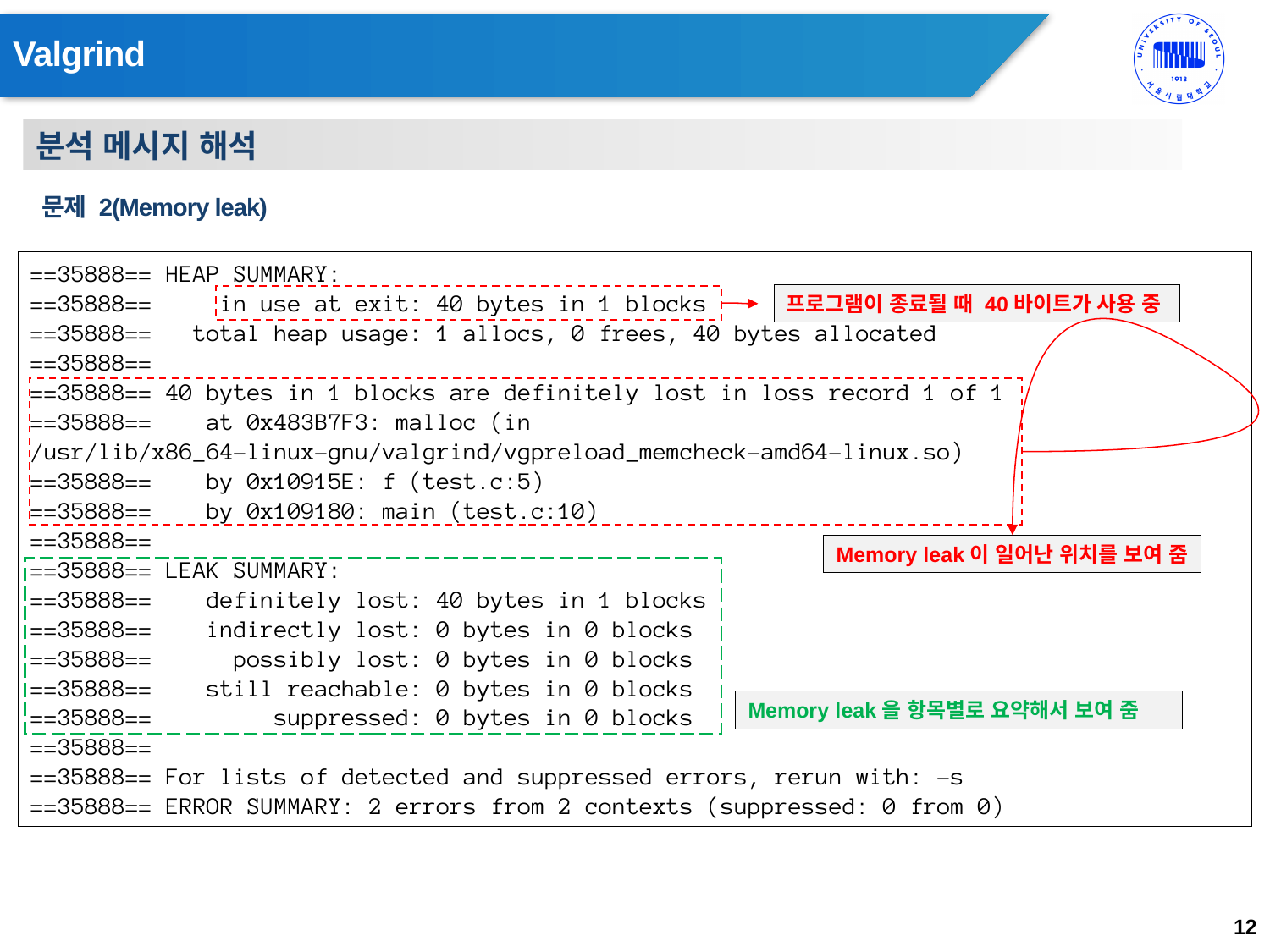

# Valgrind
분석 메시지 해석
문제 2(Memory leak)
==35888== HEAP SUMMARY:
==35888==     in use at exit: 40 bytes in 1 blocks
==35888==   total heap usage: 1 allocs, 0 frees, 40 bytes allocated
==35888==
==35888== 40 bytes in 1 blocks are definitely lost in loss record 1 of 1
==35888==    at 0x483B7F3: malloc (in /usr/lib/x86_64-linux-gnu/valgrind/vgpreload_memcheck-amd64-linux.so)
==35888==    by 0x10915E: f (test.c:5)
==35888==    by 0x109180: main (test.c:10)
==35888==
==35888== LEAK SUMMARY:
==35888==    definitely lost: 40 bytes in 1 blocks
==35888==    indirectly lost: 0 bytes in 0 blocks
==35888==      possibly lost: 0 bytes in 0 blocks
==35888==    still reachable: 0 bytes in 0 blocks
==35888==         suppressed: 0 bytes in 0 blocks
==35888==
==35888== For lists of detected and suppressed errors, rerun with: -s
==35888== ERROR SUMMARY: 2 errors from 2 contexts (suppressed: 0 from 0)
프로그램이 종료될 때 40바이트가 사용 중

Memory leak을 항목별로 요약해서 보여 줌

Memory leak이 일어난 위치를 보여 줌
12